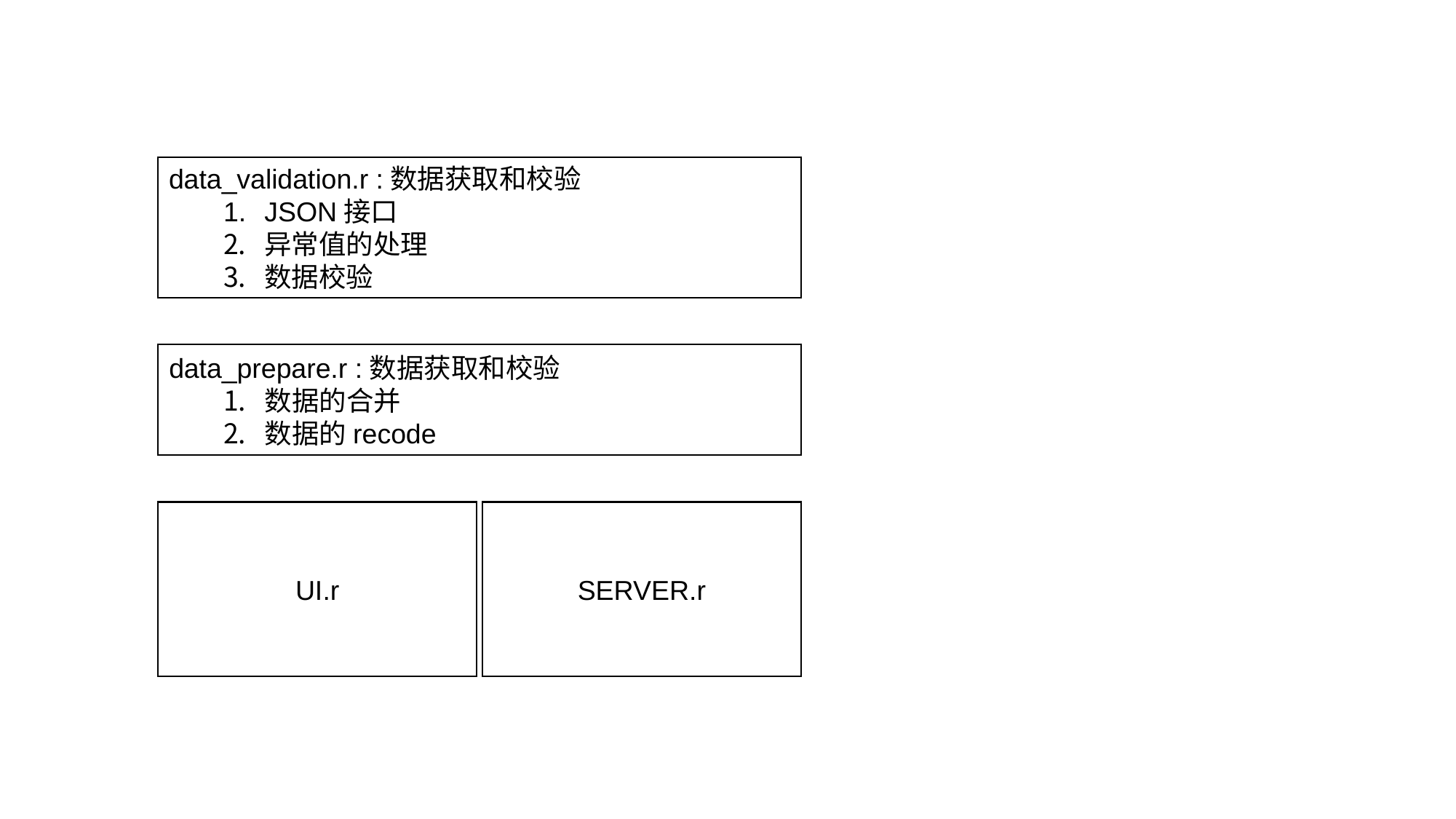

data_validation.r :数据获取和校验
JSON接口
异常值的处理
数据校验
data_prepare.r :数据获取和校验
数据的合并
数据的recode
UI.r
SERVER.r